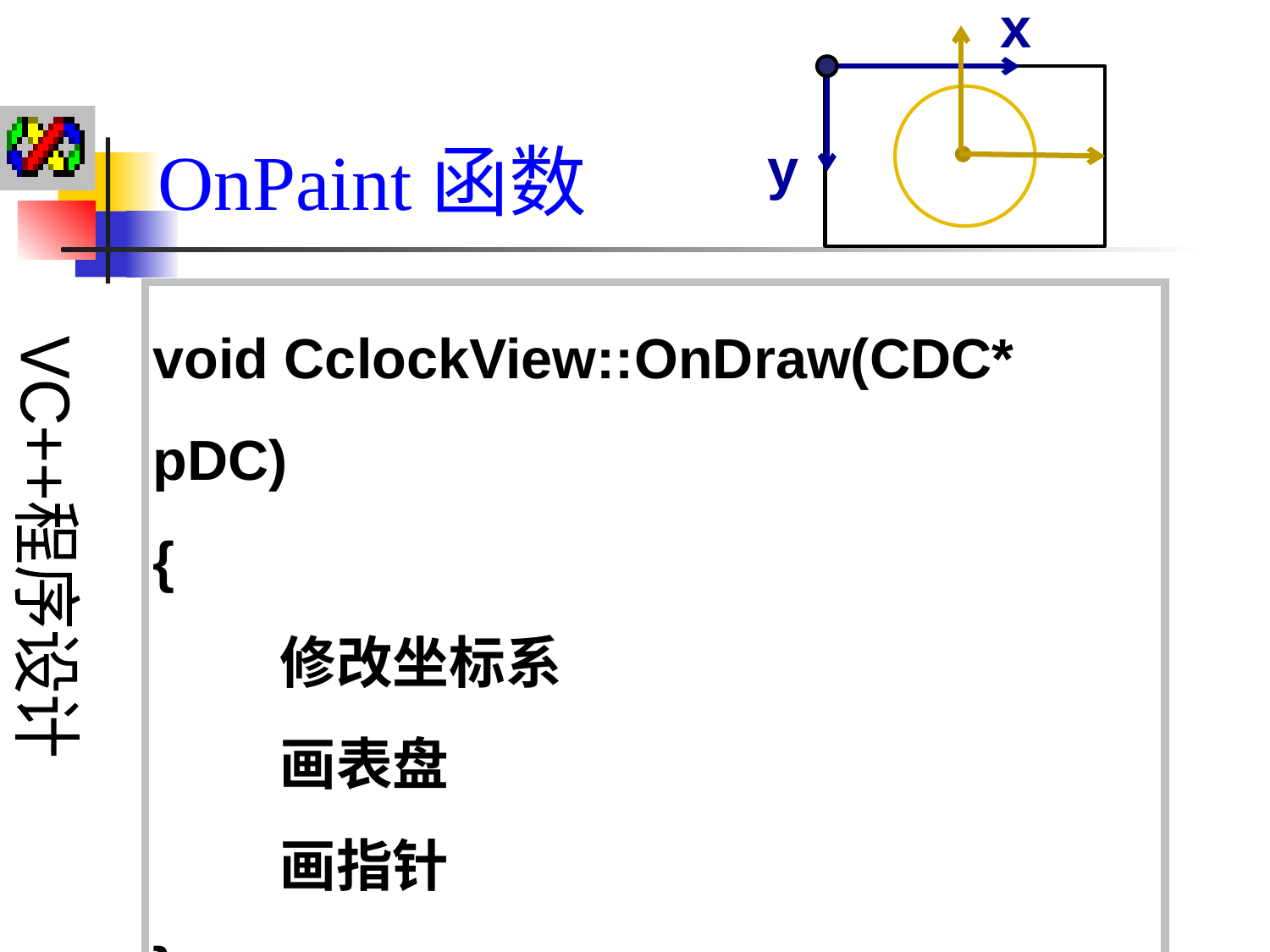

x

OnPaint函数
y

void CclockView::OnDraw(CDC* pDC)
{
	修改坐标系
	画表盘
	画指针
}